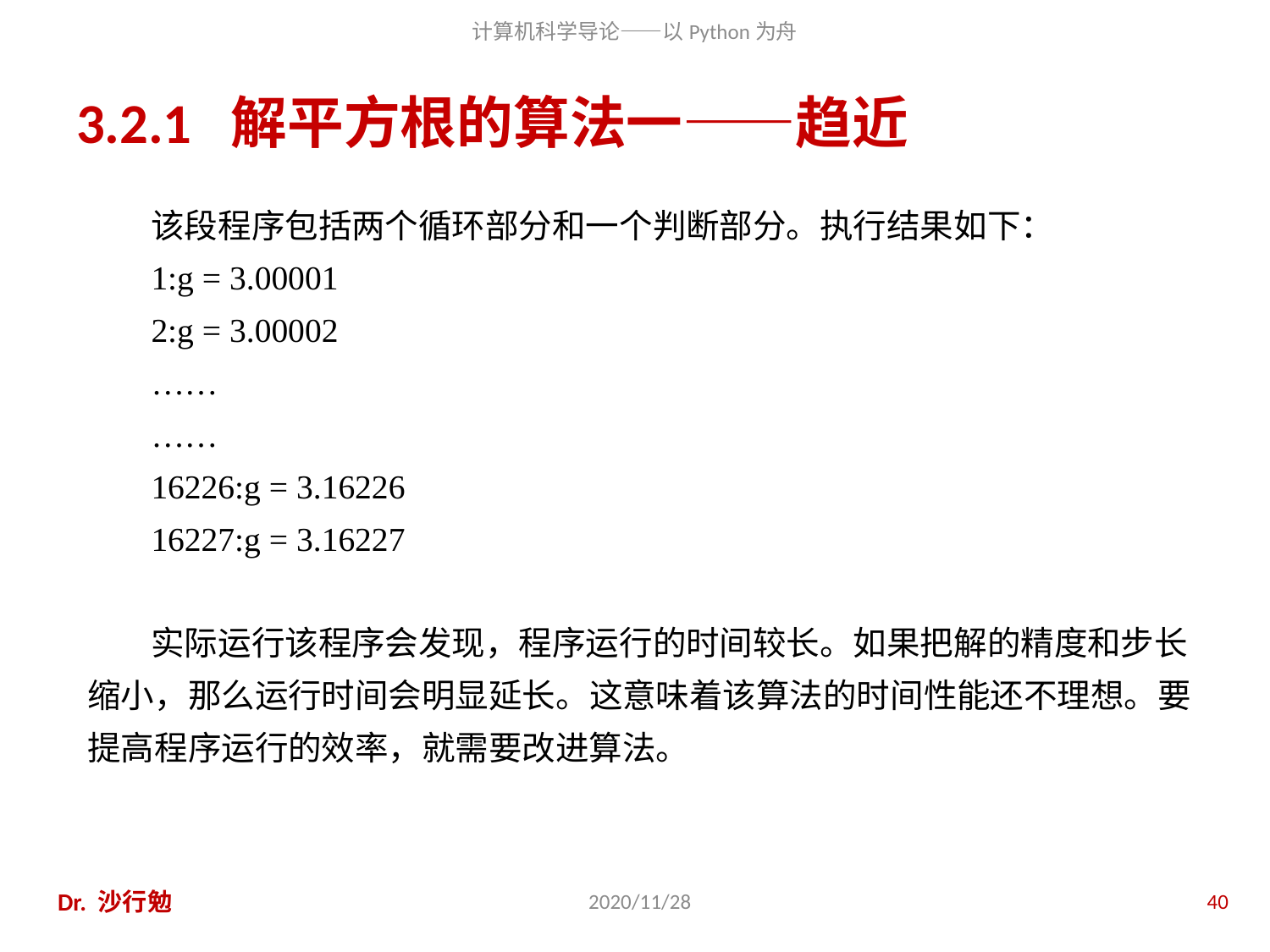

# 3.2.1  解平方根的算法一——趋近
该段程序包括两个循环部分和一个判断部分。执行结果如下：
1:g = 3.00001
2:g = 3.00002
……
……
16226:g = 3.16226
16227:g = 3.16227

实际运行该程序会发现，程序运行的时间较长。如果把解的精度和步长缩小，那么运行时间会明显延长。这意味着该算法的时间性能还不理想。要提高程序运行的效率，就需要改进算法。
Dr. 沙行勉
2020/11/28
40